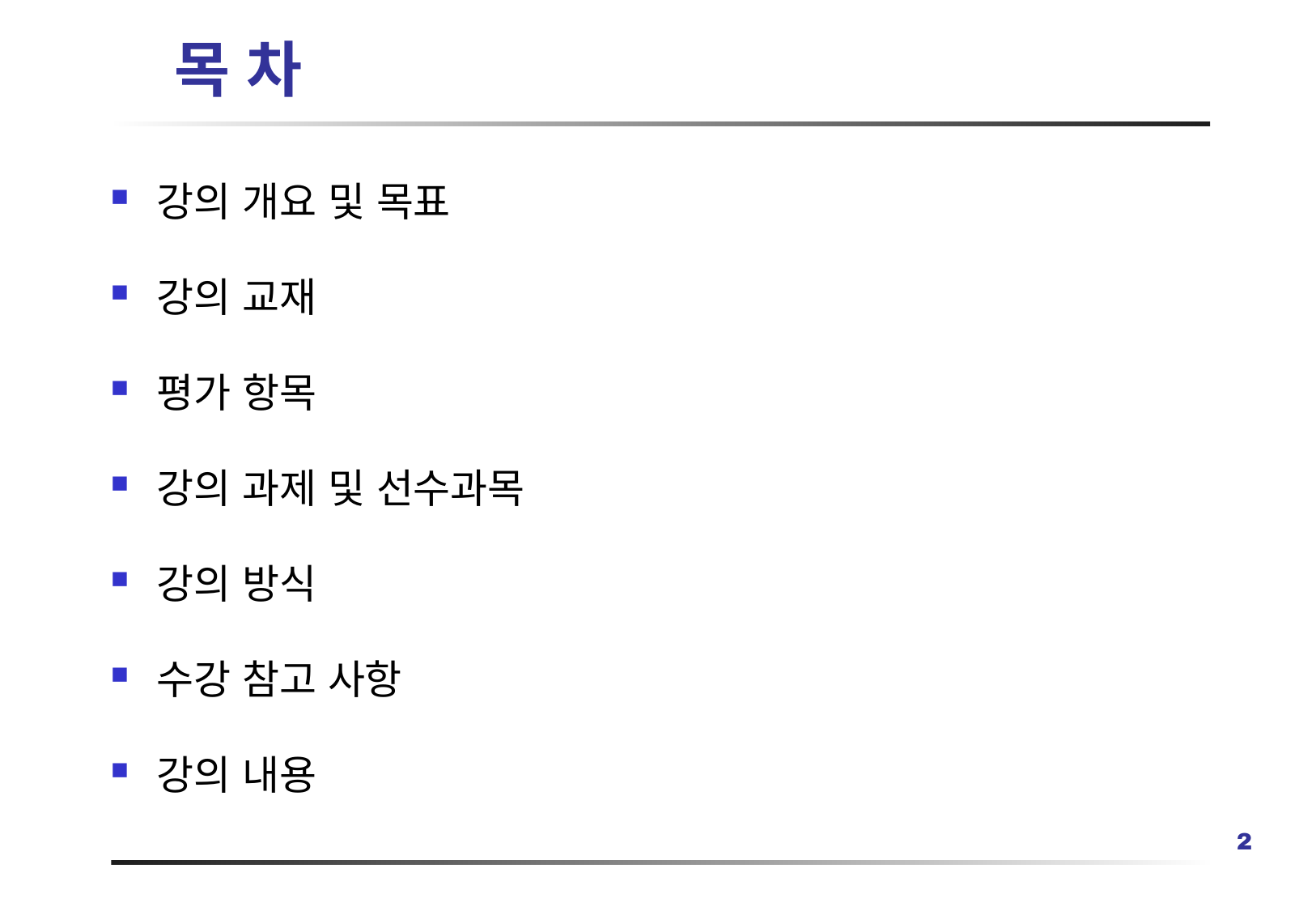

# 목 차
강의 개요 및 목표
강의 교재
평가 항목
강의 과제 및 선수과목
강의 방식
수강 참고 사항
강의 내용

2